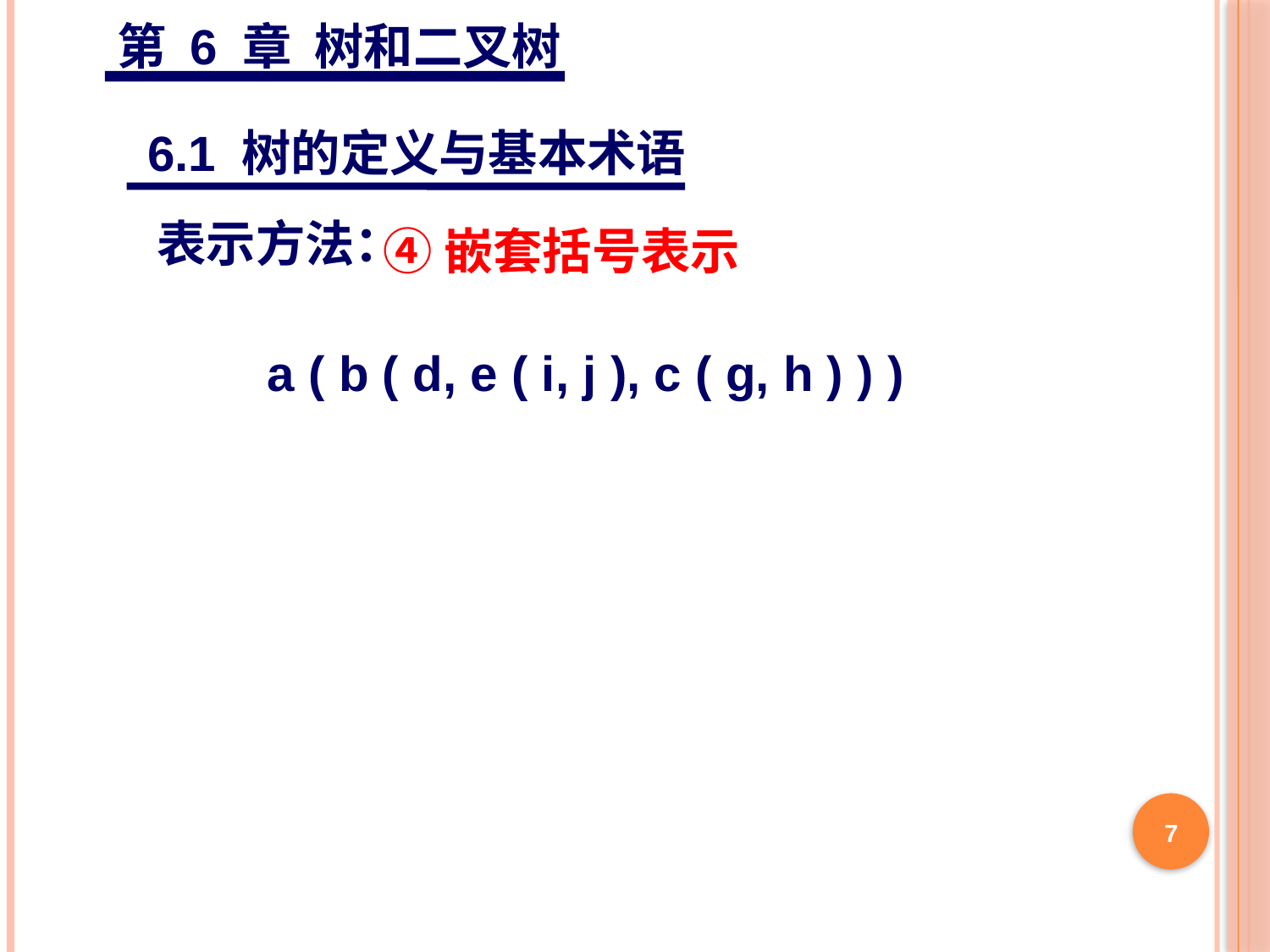

第 6 章  树和二叉树

6.1 树的定义与基本术语

④嵌套括号表示
表示方法：
a ( b ( d, e ( i, j ), c ( g, h ) ) )
7